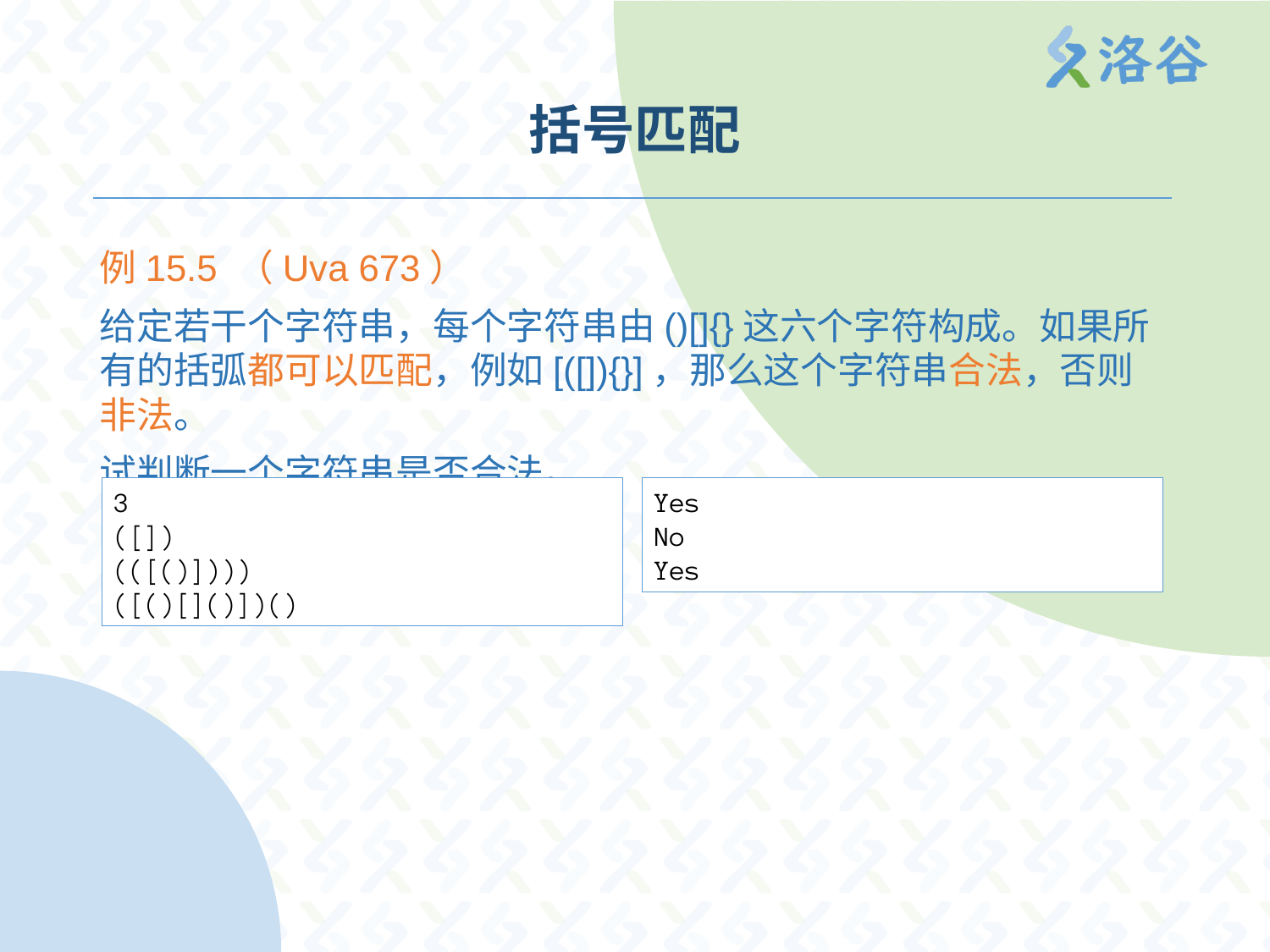

# 括号匹配
例15.5 （Uva 673）
给定若干个字符串，每个字符串由()[]{}这六个字符构成。如果所有的括弧都可以匹配，例如[([]){}]，那么这个字符串合法，否则非法。
试判断一个字符串是否合法。
3
([])
(([()])))
([()[]()])()
Yes
No
Yes